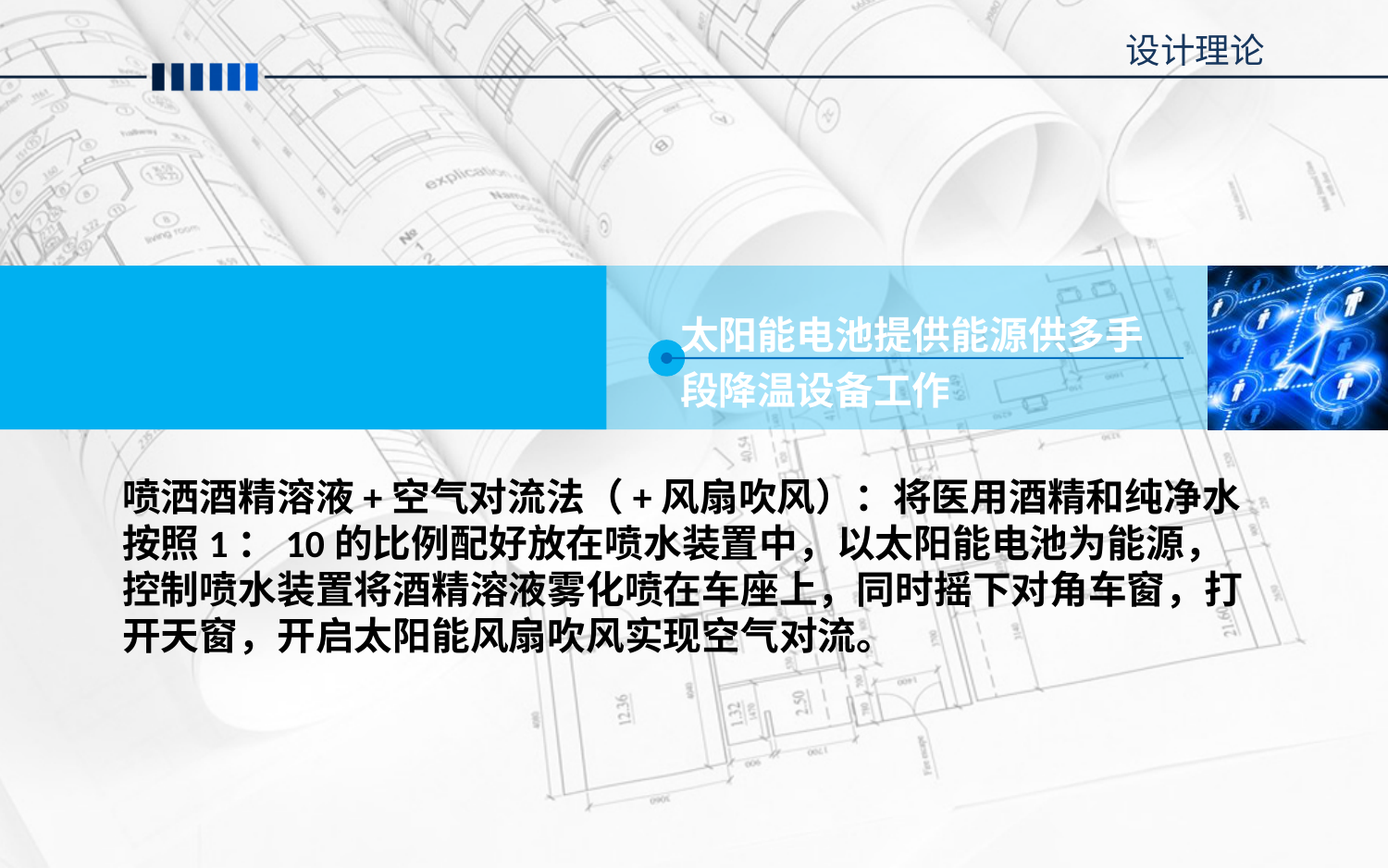

设计理论

太阳能电池提供能源供多手段降温设备工作

喷洒酒精溶液+空气对流法（+风扇吹风）：将医用酒精和纯净水按照1：10的比例配好放在喷水装置中，以太阳能电池为能源，控制喷水装置将酒精溶液雾化喷在车座上，同时摇下对角车窗，打开天窗，开启太阳能风扇吹风实现空气对流。